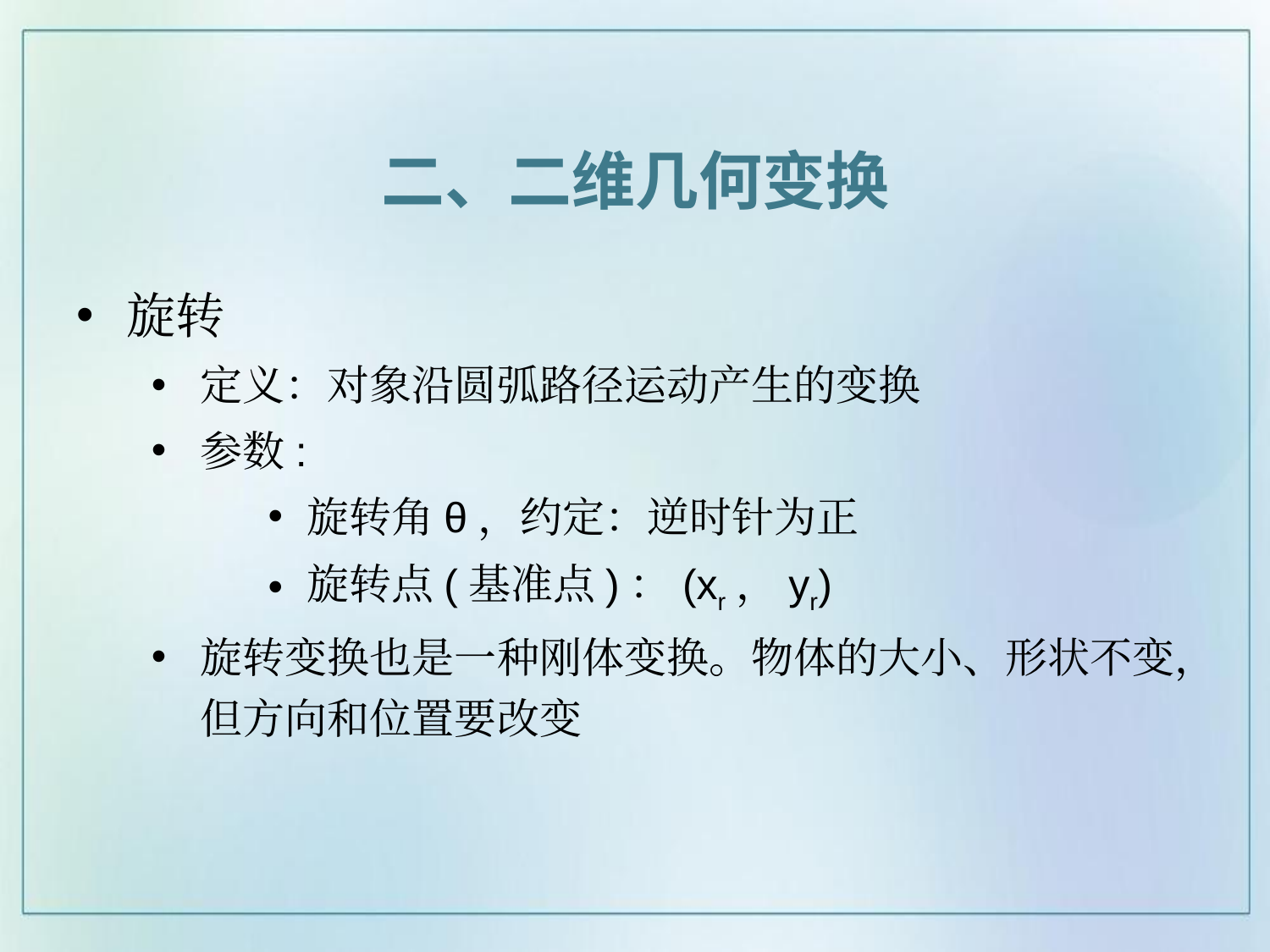

二、二维几何变换
旋转
定义：对象沿圆弧路径运动产生的变换
参数:
 旋转角θ，约定：逆时针为正
 旋转点(基准点)：(xr，yr)
旋转变换也是一种刚体变换。物体的大小、形状不变，但方向和位置要改变